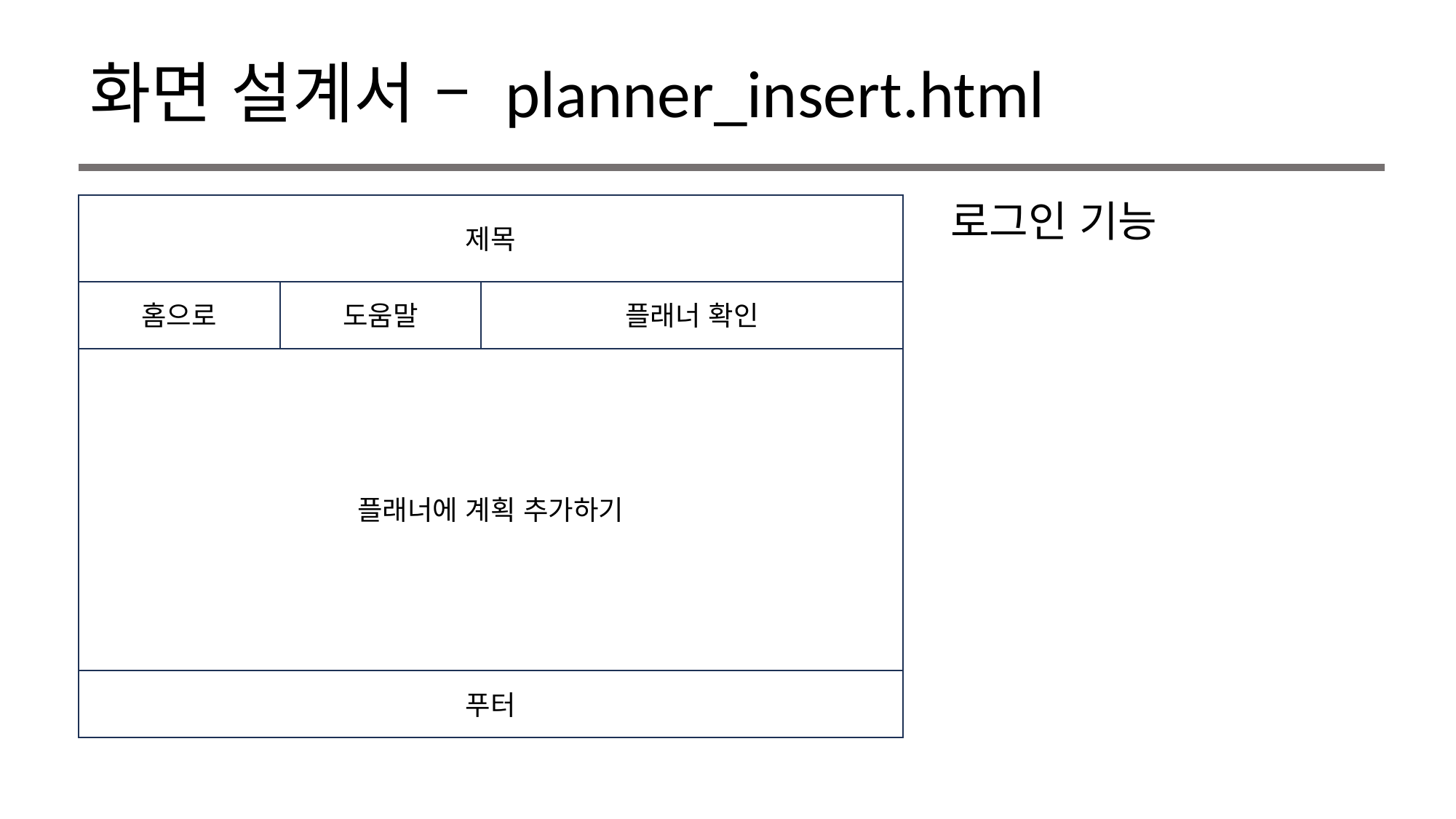

# 화면 설계서 – planner_insert.html

제목
로그인 기능
도움말
홈으로
플래너 확인
네비게이션
플래너에 계획 추가하기
푸터